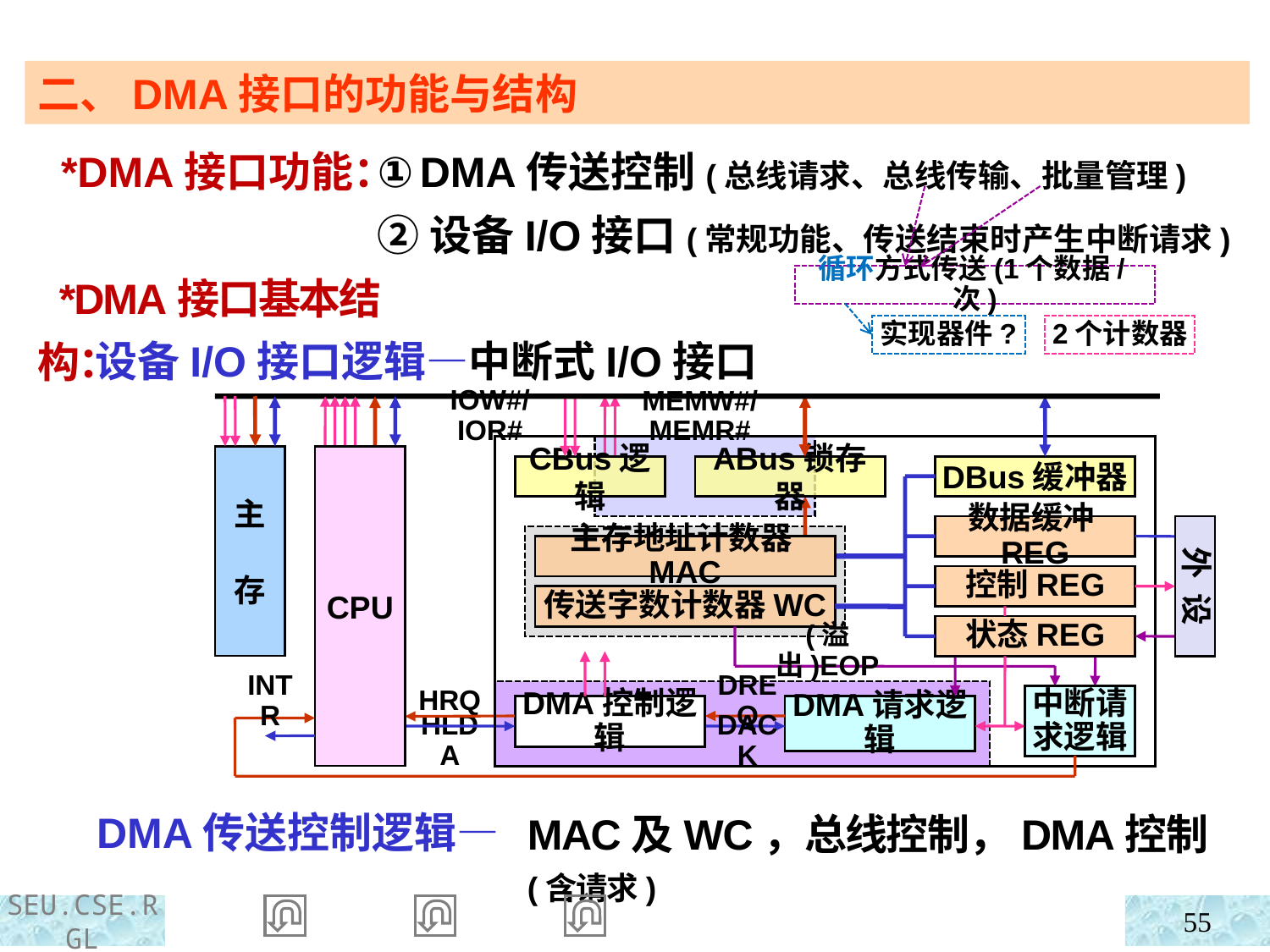

二、DMA接口的功能与结构
  *DMA接口功能：

  *DMA接口基本结构：
①DMA传送控制(总线请求、总线传输、批量管理)
②设备I/O接口(常规功能、传送结束时产生中断请求)
循环方式传送(1个数据/次)
实现器件?
     设备I/O接口逻辑—中断式I/O接口

     DMA传送控制逻辑—
2个计数器
IOW#/IOR#

主

存
CPU
CBus逻辑
ABus锁存器
DBus缓冲器

数据缓冲REG
外  设

控制REG

状态REG

INTR
中断请求逻辑

MEMW#/MEMR#

主存地址计数器MAC

传送字数计数器WC

(溢出)EOP

DREQ
HRQ
DMA控制逻辑
DMA请求逻辑

HLDA

DACK

MAC及WC，总线控制，DMA控制(含请求)

55